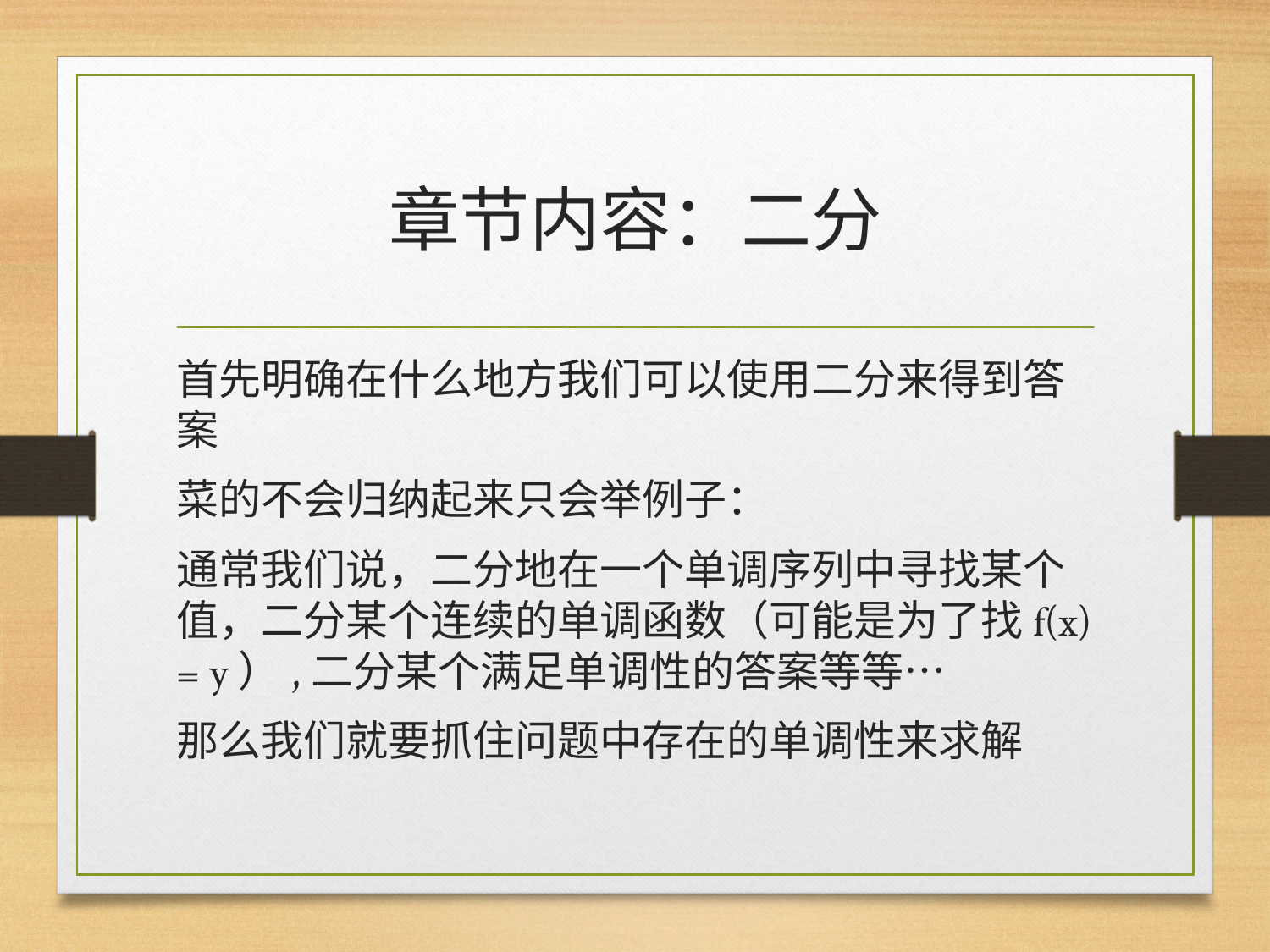

# 章节内容：二分
首先明确在什么地方我们可以使用二分来得到答案
菜的不会归纳起来只会举例子：
通常我们说，二分地在一个单调序列中寻找某个值，二分某个连续的单调函数（可能是为了找f(x) = y）,二分某个满足单调性的答案等等…
那么我们就要抓住问题中存在的单调性来求解